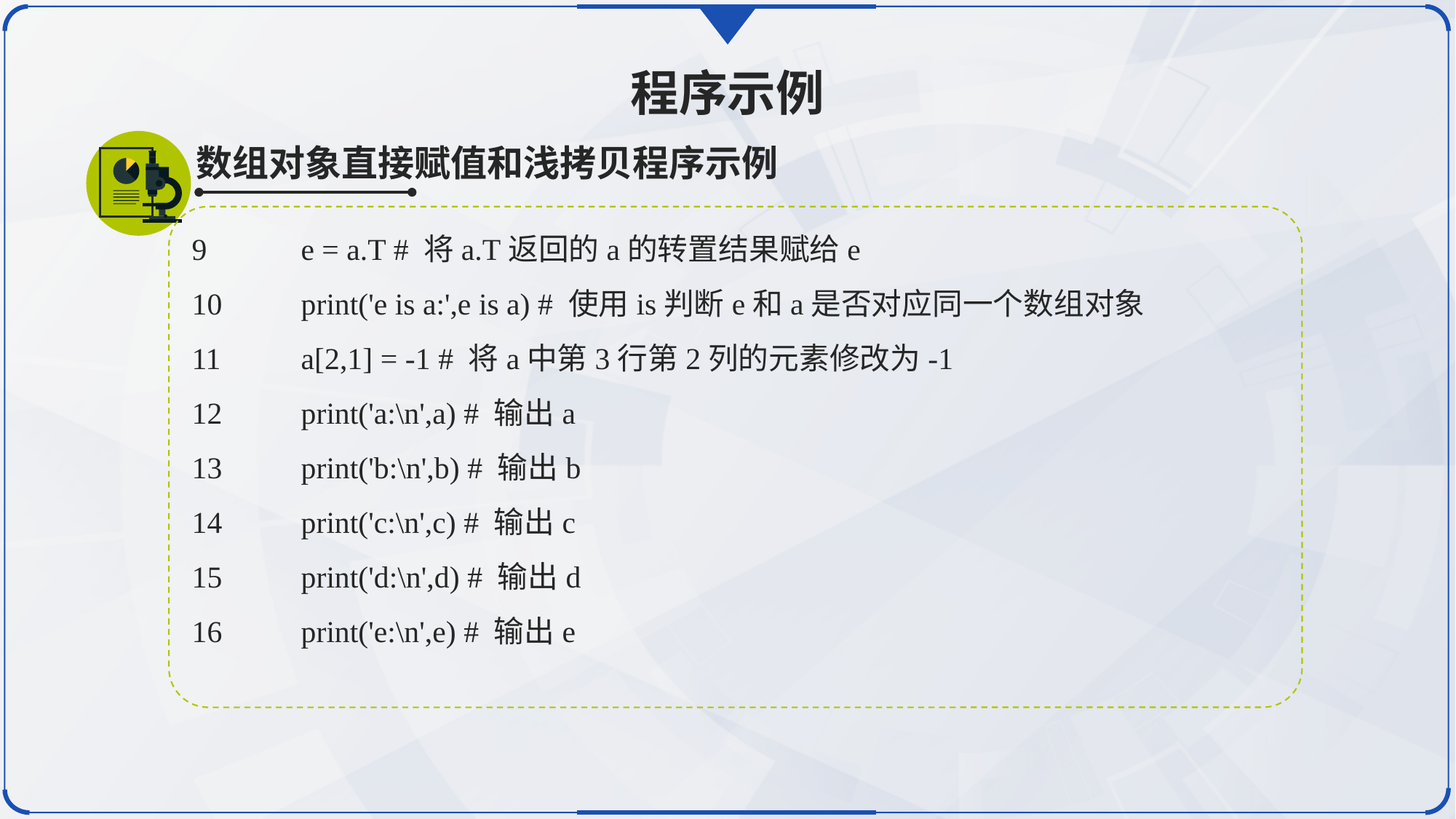

程序示例

数组对象直接赋值和浅拷贝程序示例

9	e = a.T # 将a.T返回的a的转置结果赋给e
10	print('e is a:',e is a) # 使用is判断e和a是否对应同一个数组对象
11	a[2,1] = -1 # 将a中第3行第2列的元素修改为-1
12	print('a:\n',a) # 输出a
13	print('b:\n',b) # 输出b
14	print('c:\n',c) # 输出c
15	print('d:\n',d) # 输出d
16	print('e:\n',e) # 输出e